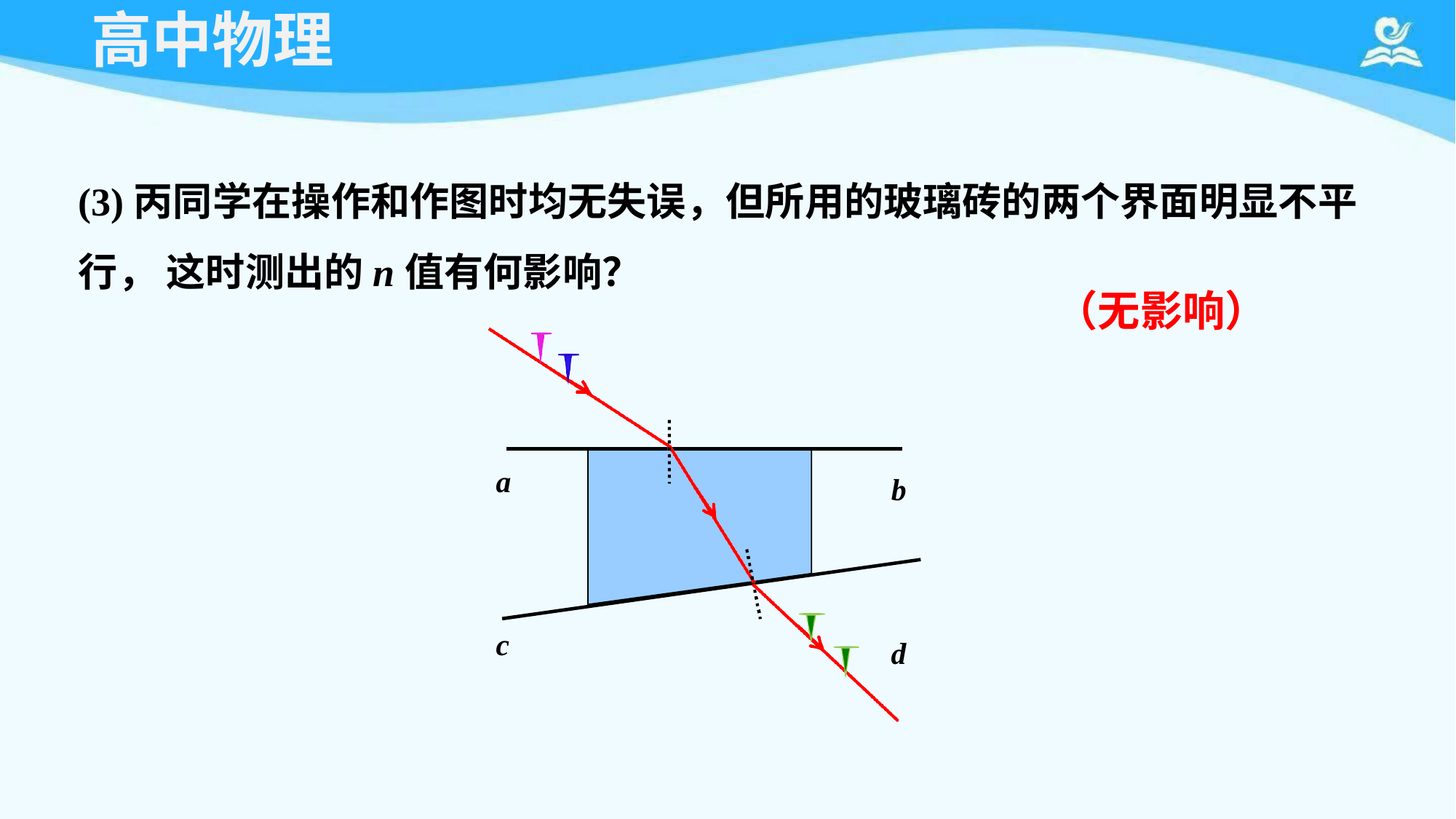

# 高中物理
(3)丙同学在操作和作图时均无失误，但所用的玻璃砖的两个界面明显不平行， 这时测出的n值有何影响？
（无影响）

a
b

c
d